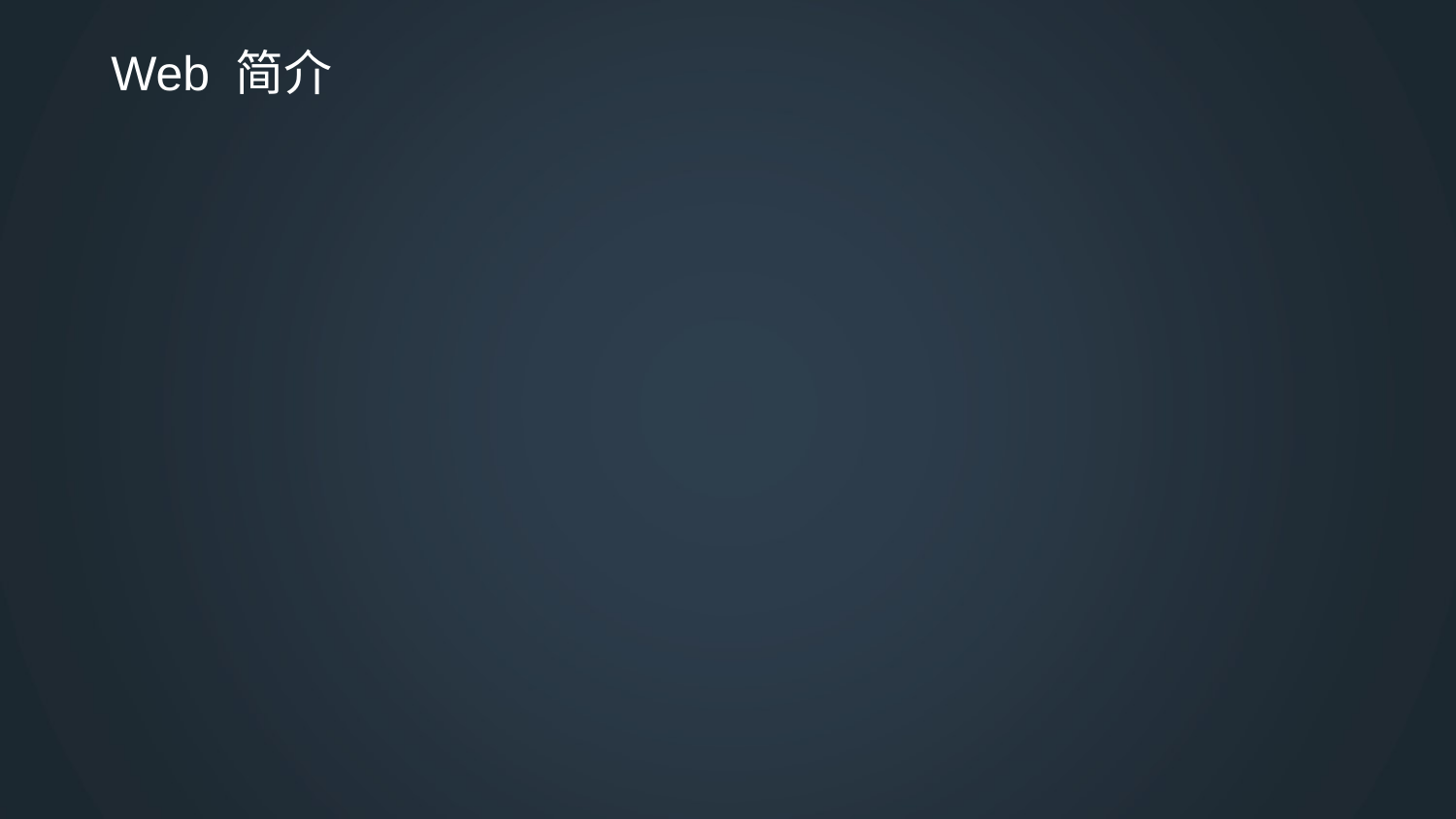

# Web 简介
又称做万维网或环球网，即www（World Wide Web）
 —上个世纪90年代，由欧洲核子研究中心(CERN)的Tim Berners-Lee 创建，1992年正式上网

把各种类型的信息和服务无缝链接，提供生动的图形用户界面(可以称之为文档)

万维网就是无数文档的集合，这些文档驻留在因特网的某个地方